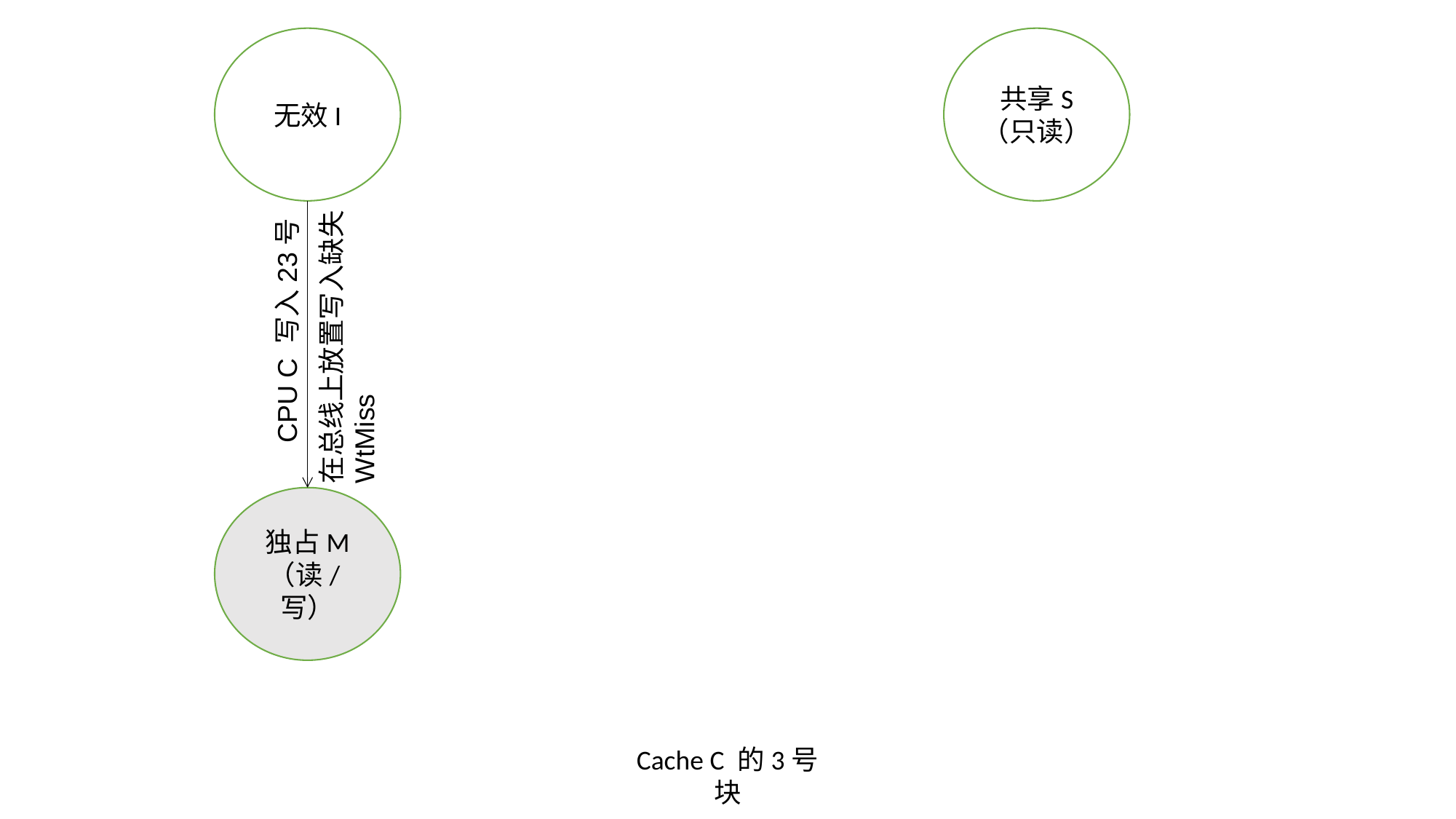

无效I
共享S
（只读）
在总线上放置写入缺失
WtMiss
CPU C 写入23号
独占M
（读/写）
Cache C 的3号块